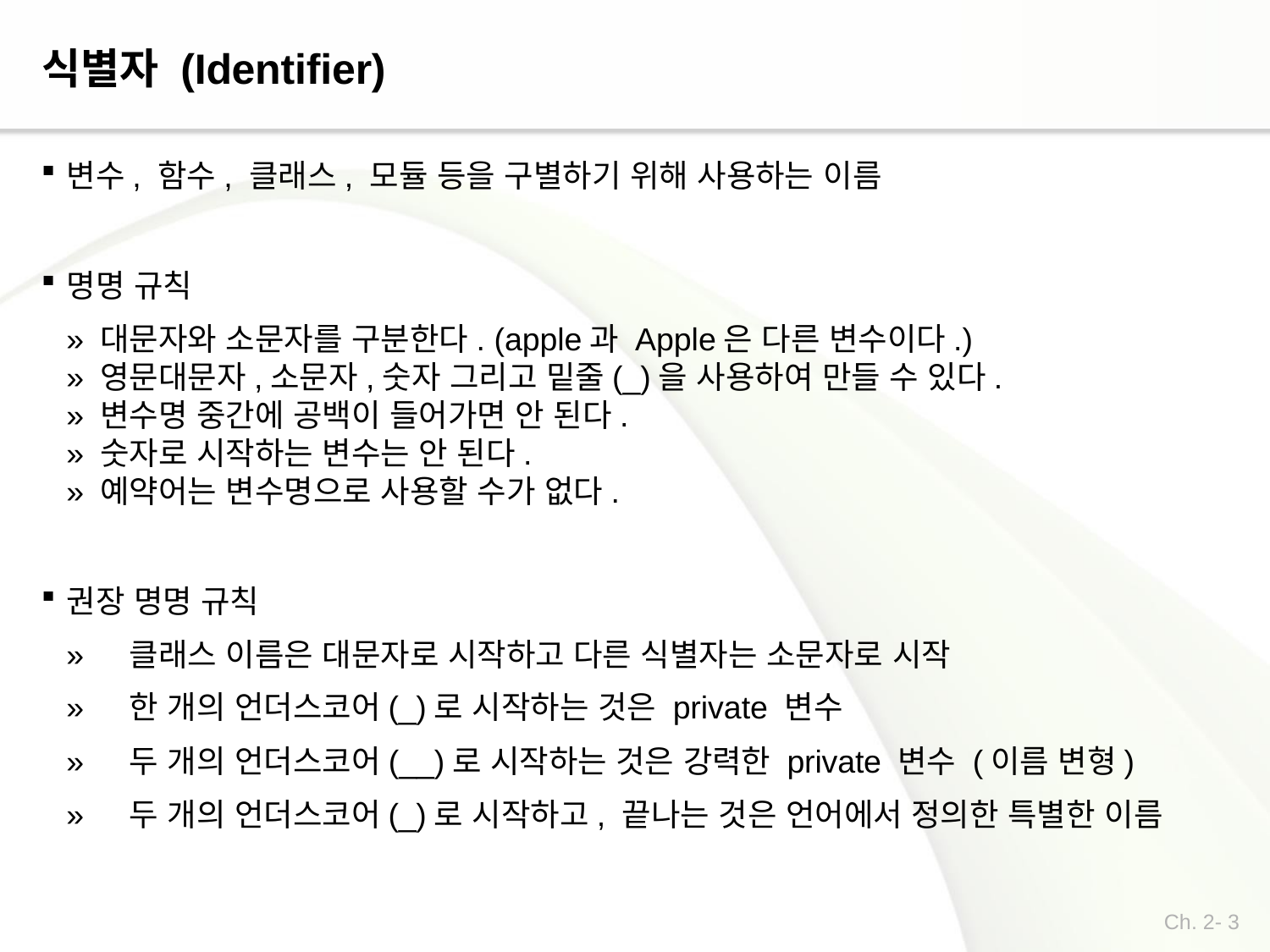

# 식별자 (Identifier)
변수, 함수, 클래스, 모듈 등을 구별하기 위해 사용하는 이름

명명 규칙
» 대문자와 소문자를 구분한다. (apple과 Apple은 다른 변수이다.)
» 영문대문자,소문자,숫자 그리고 밑줄(_)을 사용하여 만들 수 있다.
» 변수명 중간에 공백이 들어가면 안 된다.
» 숫자로 시작하는 변수는 안 된다.
» 예약어는 변수명으로 사용할 수가 없다.

권장 명명 규칙
»	클래스 이름은 대문자로 시작하고 다른 식별자는 소문자로 시작
»	한 개의 언더스코어(_)로 시작하는 것은 private 변수
»	두 개의 언더스코어(__)로 시작하는 것은 강력한 private 변수 (이름 변형)
»	두 개의 언더스코어(_)로 시작하고, 끝나는 것은 언어에서 정의한 특별한 이름
Ch. 2- 3